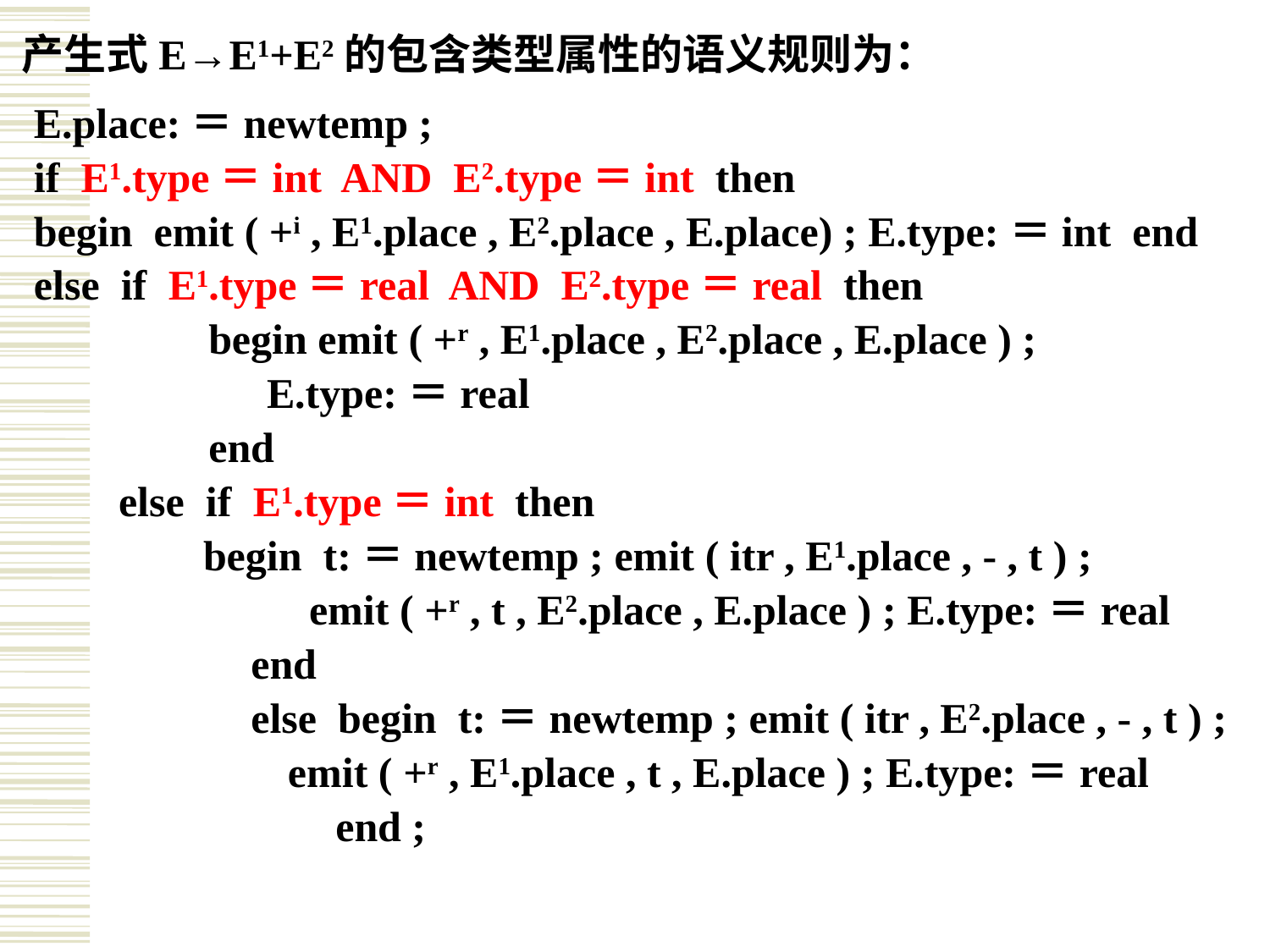

产生式E→E1+E2的包含类型属性的语义规则为：
E.place:＝newtemp ;
if  E1.type＝int  AND  E2.type＝int  then
begin  emit ( +i , E1.place , E2.place , E.place) ; E.type:＝int  end
else  if  E1.type＝real  AND  E2.type＝real  then
		begin emit ( +r , E1.place , E2.place , E.place ) ;
                      E.type:＝real
		end
        else  if  E1.type＝int  then
                begin  t:＝newtemp ; emit ( itr , E1.place , - , t ) ;
                          emit ( +r , t , E2.place , E.place ) ; E.type:＝real
		    end
     	    else  begin  t:＝newtemp ; emit ( itr , E2.place , - , t ) ;
                        emit ( +r , E1.place , t , E.place ) ; E.type:＝real
			end ;